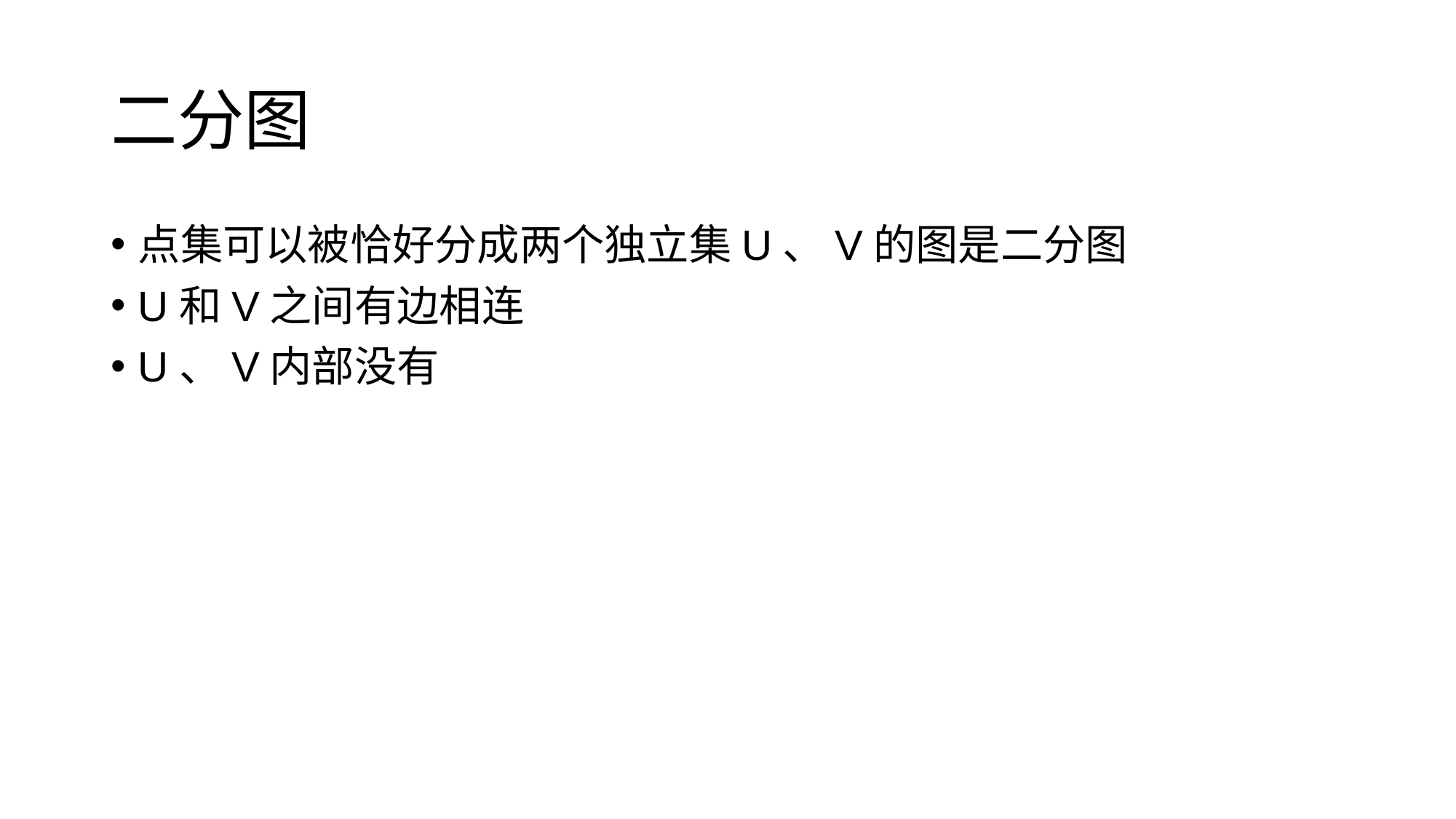

# 二分图
点集可以被恰好分成两个独立集U、V的图是二分图
U和V之间有边相连
U、V内部没有